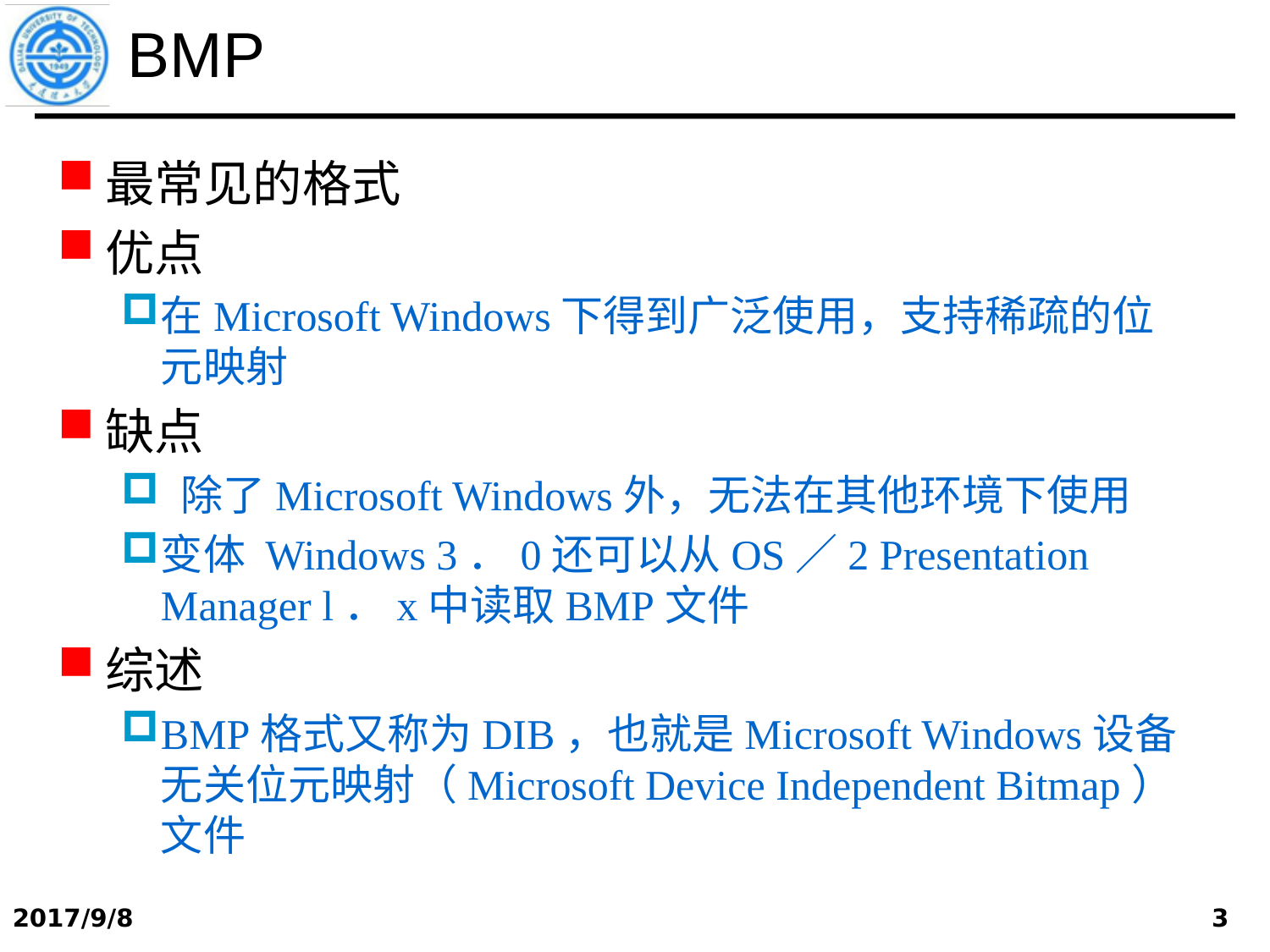

# BMP
最常见的格式
优点
在Microsoft Windows下得到广泛使用，支持稀疏的位元映射
缺点
 除了Microsoft Windows外，无法在其他环境下使用
变体 Windows 3．0还可以从OS／2 Presentation Manager l．x中读取BMP文件
综述
BMP格式又称为DIB，也就是Microsoft Windows设备无关位元映射（Microsoft Device Independent Bitmap）文件